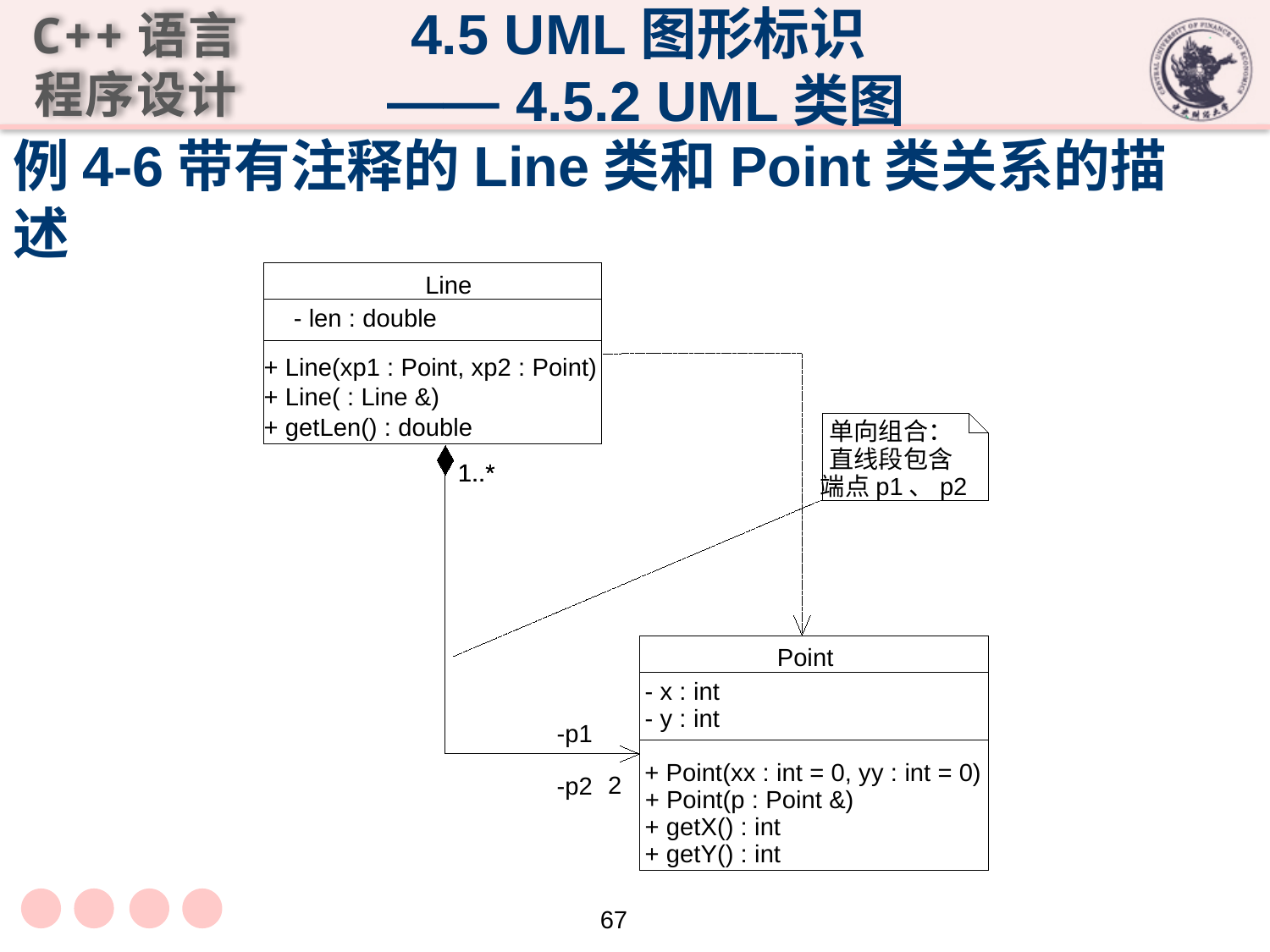

4.5 UML图形标识
 —— 4.5.2 UML类图
# 例4-6带有注释的Line类和Point类关系的描述

Line

- len : double

+ Line(xp1 : Point, xp2 : Point)

+ Line( : Line &)
+ getLen() : double

单向组合：
直线段包含

1..*
1..*
端点p1、p2

Point

- x : int

- y : int
-p1

+ Point(xx : int = 0, yy : int = 0)
2
-p2
+ Point(p : Point &)
+ getX() : int
+ getY() : int

67